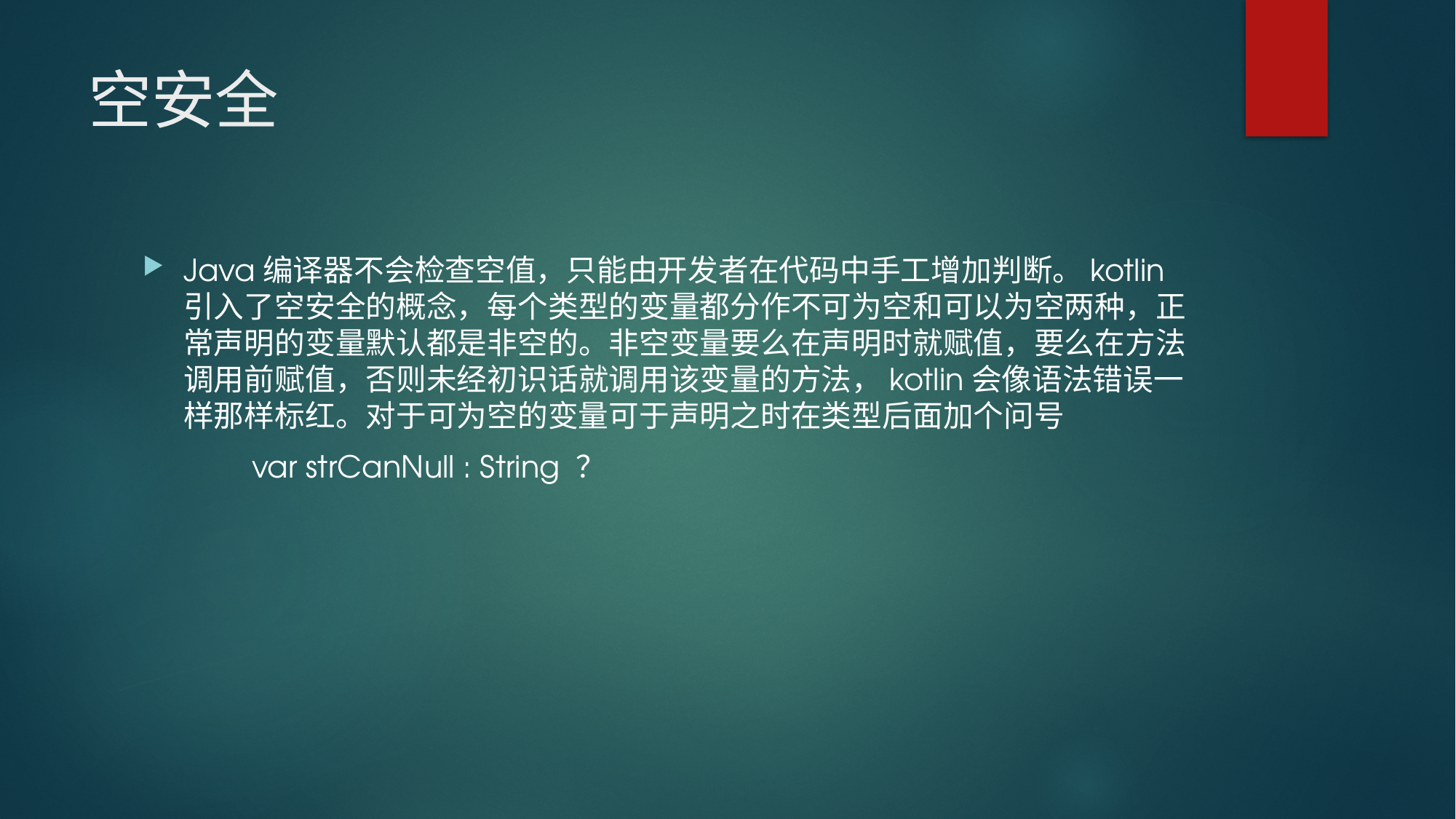

# 空安全
Java编译器不会检查空值，只能由开发者在代码中手工增加判断。kotlin引入了空安全的概念，每个类型的变量都分作不可为空和可以为空两种，正常声明的变量默认都是非空的。非空变量要么在声明时就赋值，要么在方法调用前赋值，否则未经初识话就调用该变量的方法，kotlin会像语法错误一样那样标红。对于可为空的变量可于声明之时在类型后面加个问号
	var strCanNull : String ？